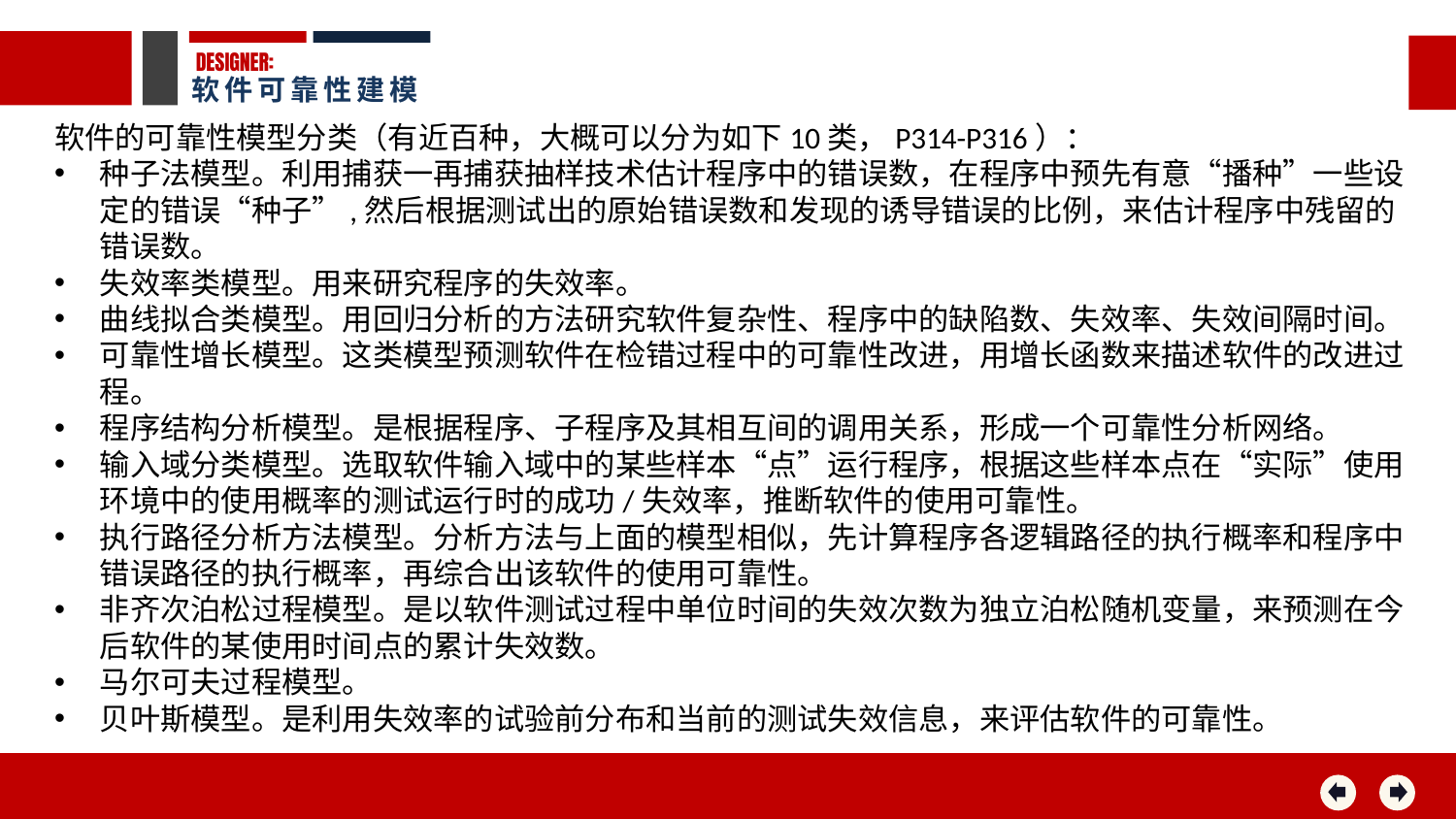

DESIGNER:
软件可靠性建模
软件的可靠性模型分类（有近百种，大概可以分为如下10类，P314-P316）：
种子法模型。利用捕获一再捕获抽样技术估计程序中的错误数，在程序中预先有意“播种”一些设定的错误“种子”,然后根据测试出的原始错误数和发现的诱导错误的比例，来估计程序中残留的错误数。
失效率类模型。用来研究程序的失效率。
曲线拟合类模型。用回归分析的方法研究软件复杂性、程序中的缺陷数、失效率、失效间隔时间。
可靠性增长模型。这类模型预测软件在检错过程中的可靠性改进，用增长函数来描述软件的改进过程。
程序结构分析模型。是根据程序、子程序及其相互间的调用关系，形成一个可靠性分析网络。
输入域分类模型。选取软件输入域中的某些样本“点”运行程序，根据这些样本点在“实际”使用环境中的使用概率的测试运行时的成功/失效率，推断软件的使用可靠性。
执行路径分析方法模型。分析方法与上面的模型相似，先计算程序各逻辑路径的执行概率和程序中错误路径的执行概率，再综合出该软件的使用可靠性。
非齐次泊松过程模型。是以软件测试过程中单位时间的失效次数为独立泊松随机变量，来预测在今后软件的某使用时间点的累计失效数。
马尔可夫过程模型。
贝叶斯模型。是利用失效率的试验前分布和当前的测试失效信息，来评估软件的可靠性。